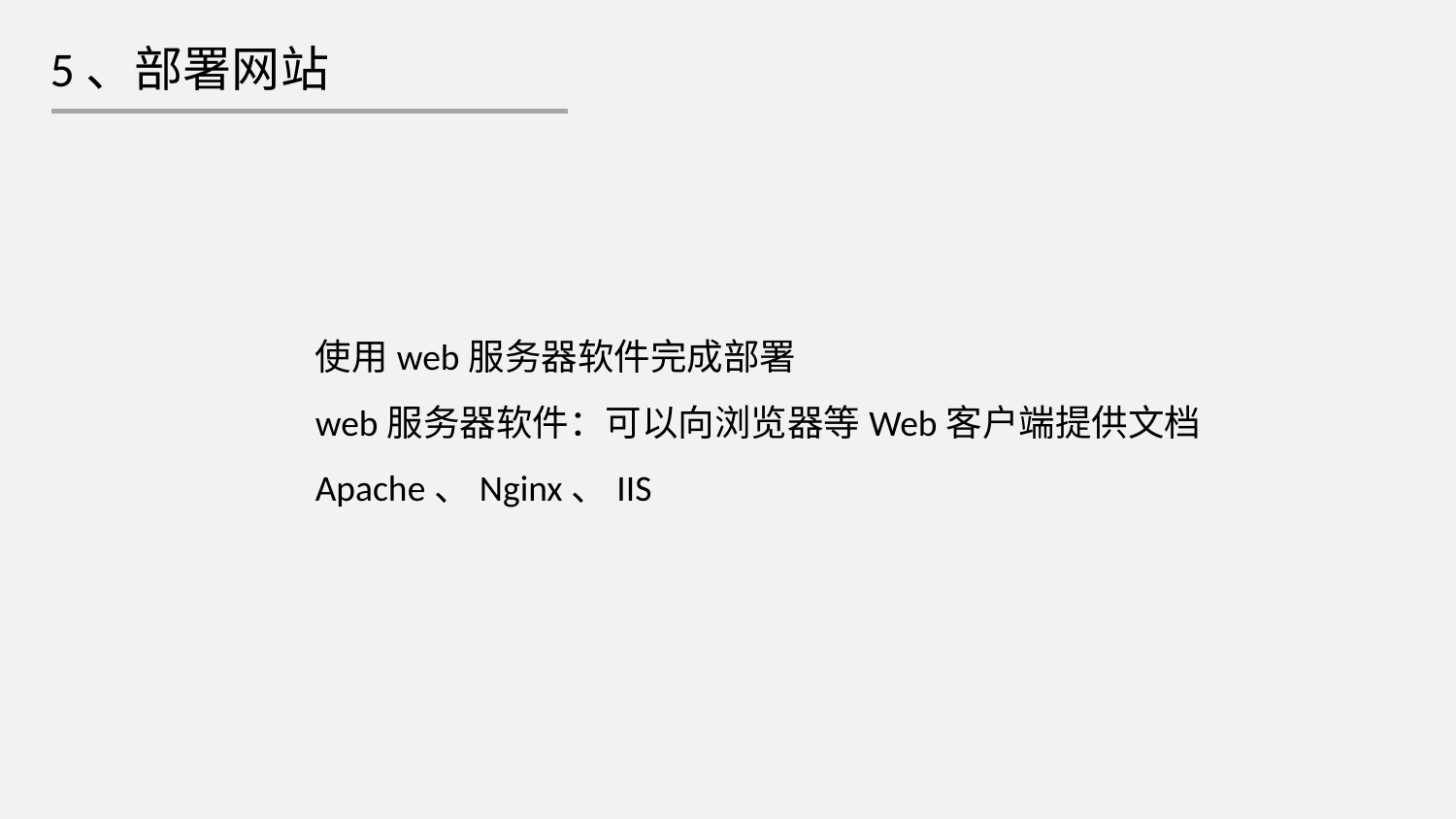

5、部署网站
使用web服务器软件完成部署
web服务器软件：可以向浏览器等Web客户端提供文档
Apache、Nginx、IIS